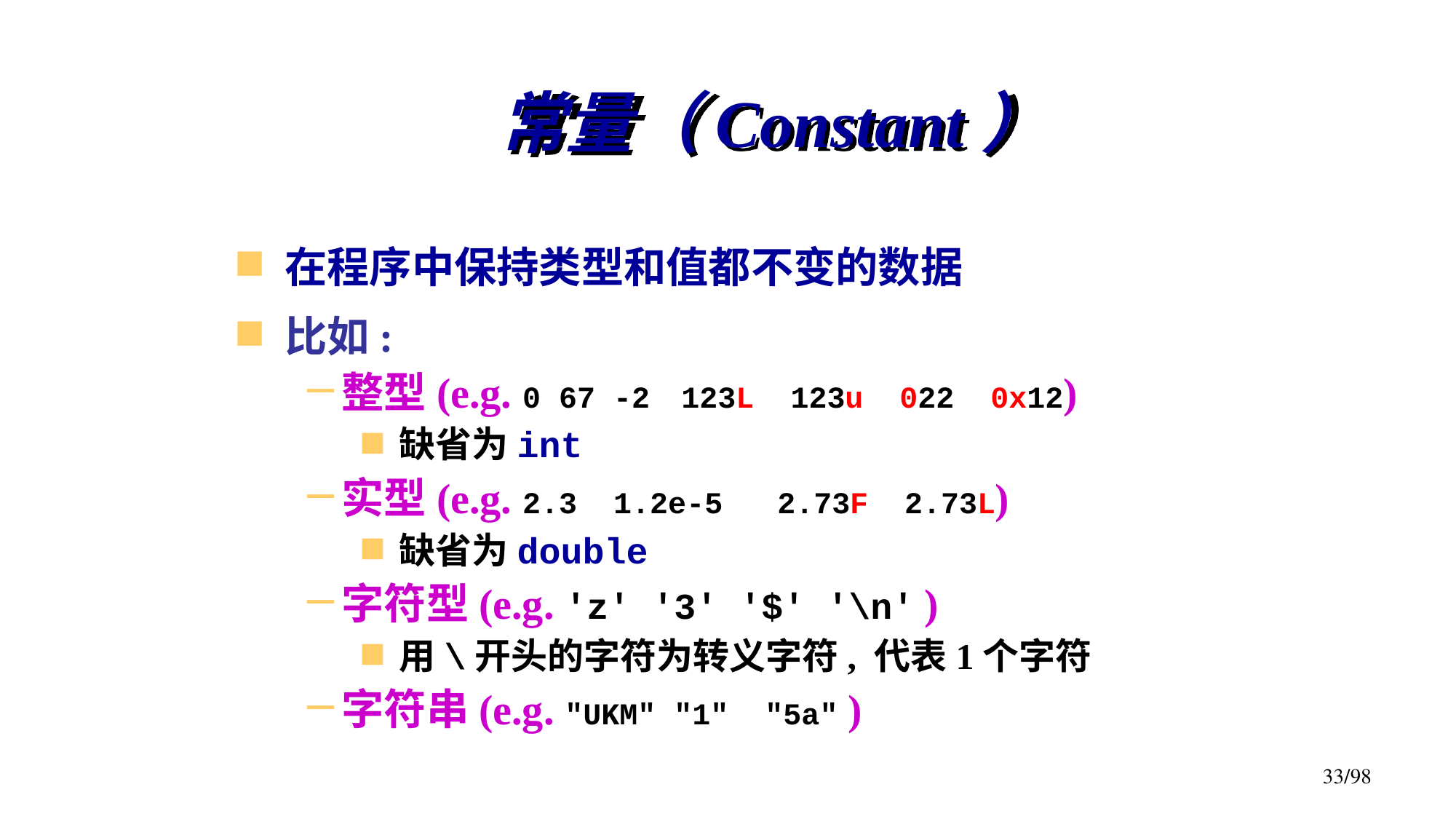

# 常量（Constant）

在程序中保持类型和值都不变的数据
比如:
整型(e.g. 0 67 -2   123L  123u  022  0x12)
缺省为int
实型(e.g. 2.3  1.2e-5   2.73F  2.73L)
缺省为double
字符型(e.g. 'z' '3' '$' '\n' )
用\开头的字符为转义字符, 代表1个字符
字符串(e.g. "UKM" "1"  "5a" )